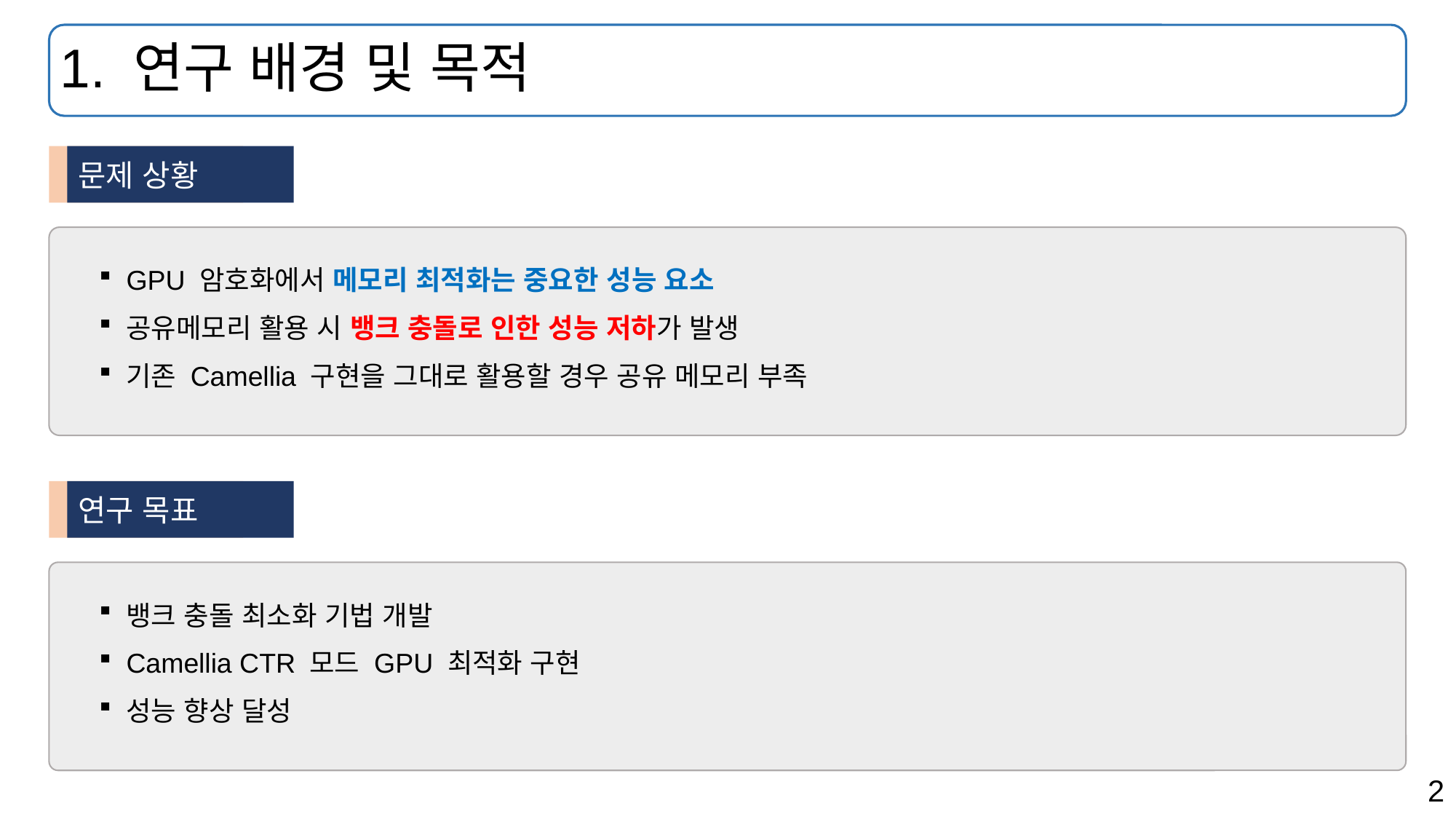

# 1. 연구 배경 및 목적
문제 상황

GPU 암호화에서 메모리 최적화는 중요한 성능 요소
공유메모리 활용 시 뱅크 충돌로 인한 성능 저하가 발생
기존 Camellia 구현을 그대로 활용할 경우 공유 메모리 부족
연구 목표

뱅크 충돌 최소화 기법 개발
Camellia CTR 모드 GPU 최적화 구현
성능 향상 달성